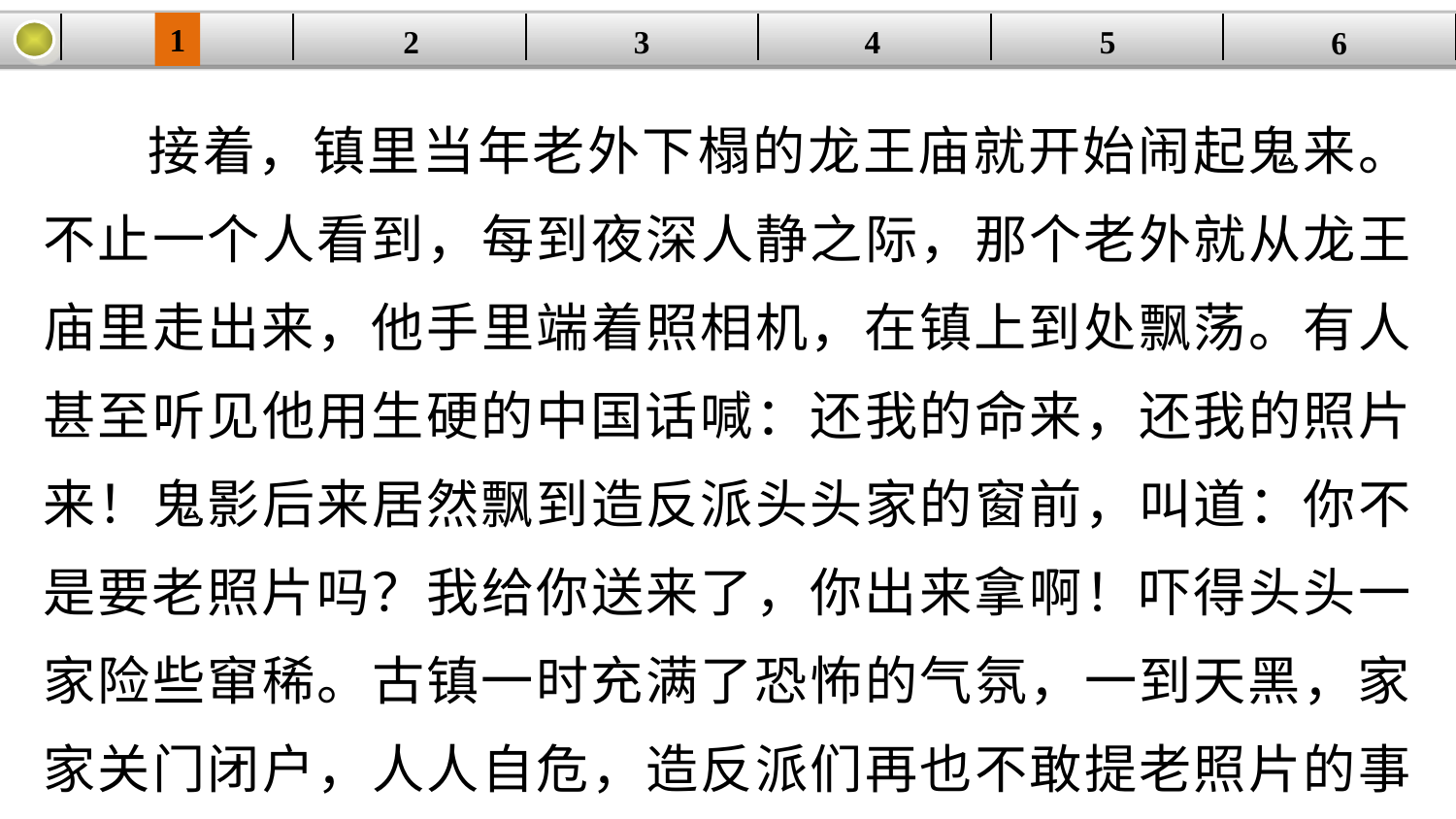

1
|  |  |  |  |  |  |
| --- | --- | --- | --- | --- | --- |
2
3
4
5
6

接着，镇里当年老外下榻的龙王庙就开始闹起鬼来。不止一个人看到，每到夜深人静之际，那个老外就从龙王庙里走出来，他手里端着照相机，在镇上到处飘荡。有人甚至听见他用生硬的中国话喊：还我的命来，还我的照片来！鬼影后来居然飘到造反派头头家的窗前，叫道：你不是要老照片吗？我给你送来了，你出来拿啊！吓得头头一家险些窜稀。古镇一时充满了恐怖的气氛，一到天黑，家家关门闭户，人人自危，造反派们再也不敢提老照片的事情了。